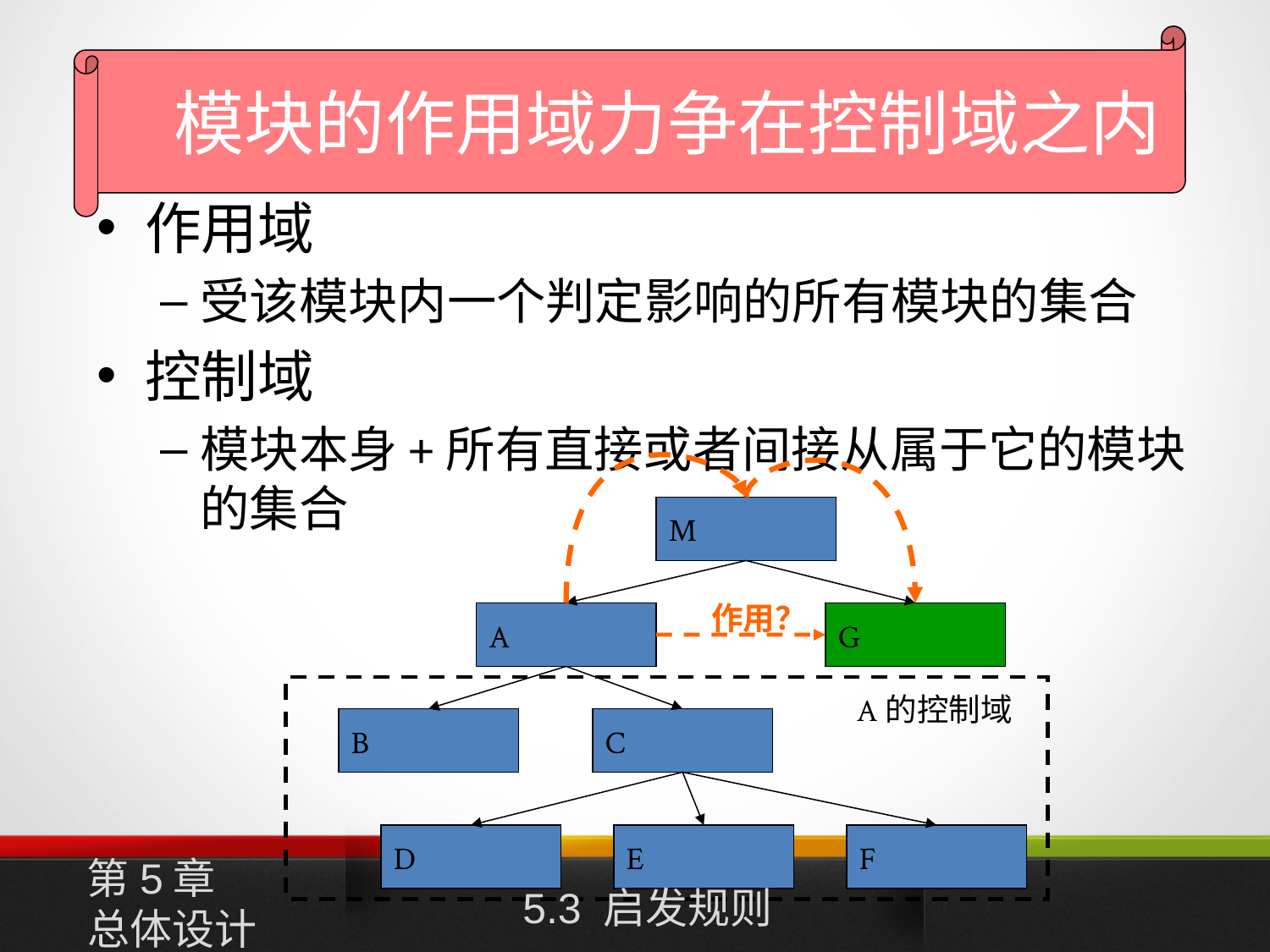

模块的作用域力争在控制域之内
作用域
受该模块内一个判定影响的所有模块的集合
控制域
模块本身+所有直接或者间接从属于它的模块的集合
M
作用？
A
G

A的控制域
B
C
D
E
F
第5章
总体设计
5.3 启发规则